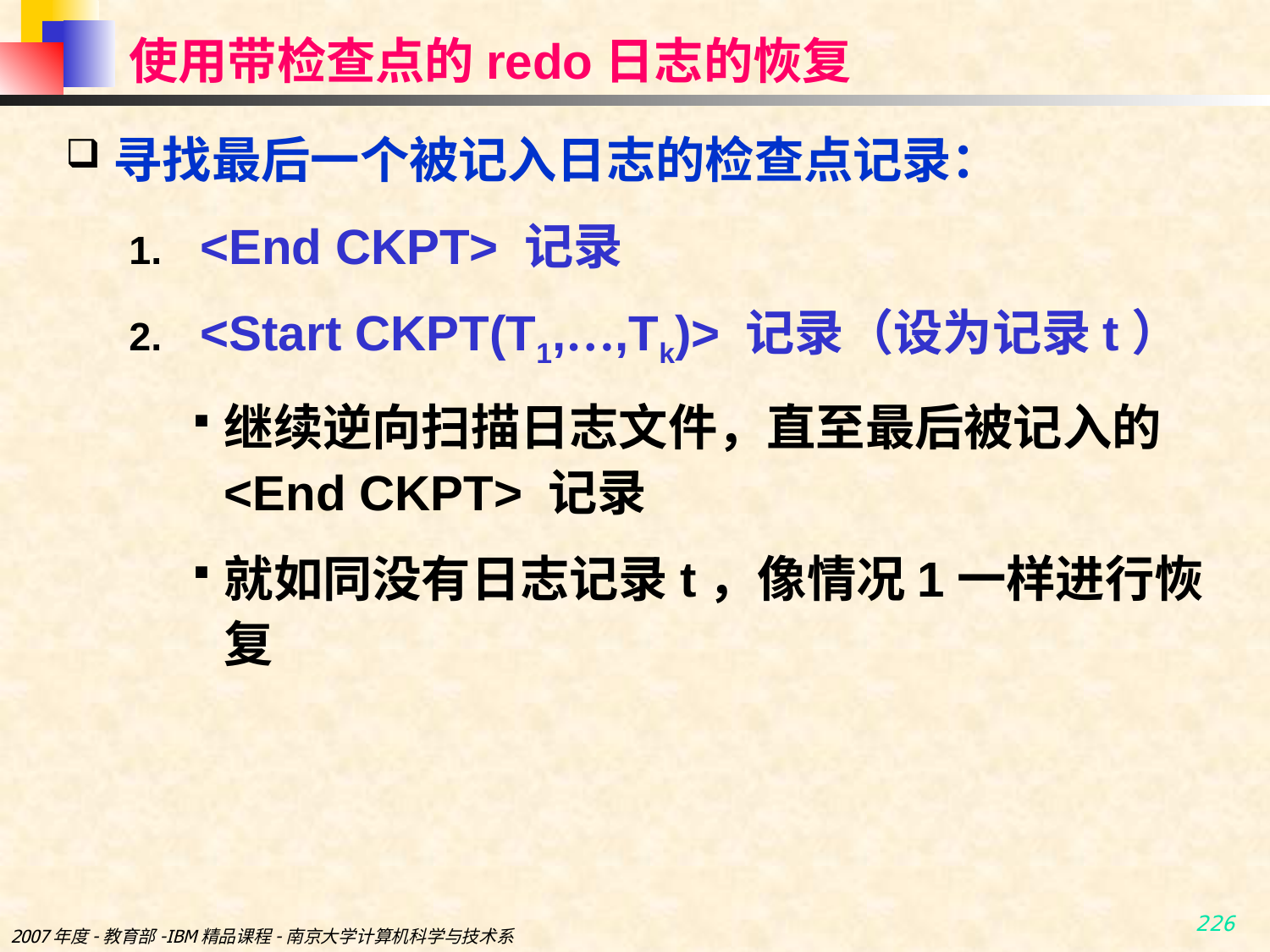

# 使用带检查点的redo日志的恢复
寻找最后一个被记入日志的检查点记录：
<End CKPT> 记录
<Start CKPT(T1,…,Tk)> 记录（设为记录t）
继续逆向扫描日志文件，直至最后被记入的<End CKPT> 记录
就如同没有日志记录t，像情况1一样进行恢复
226